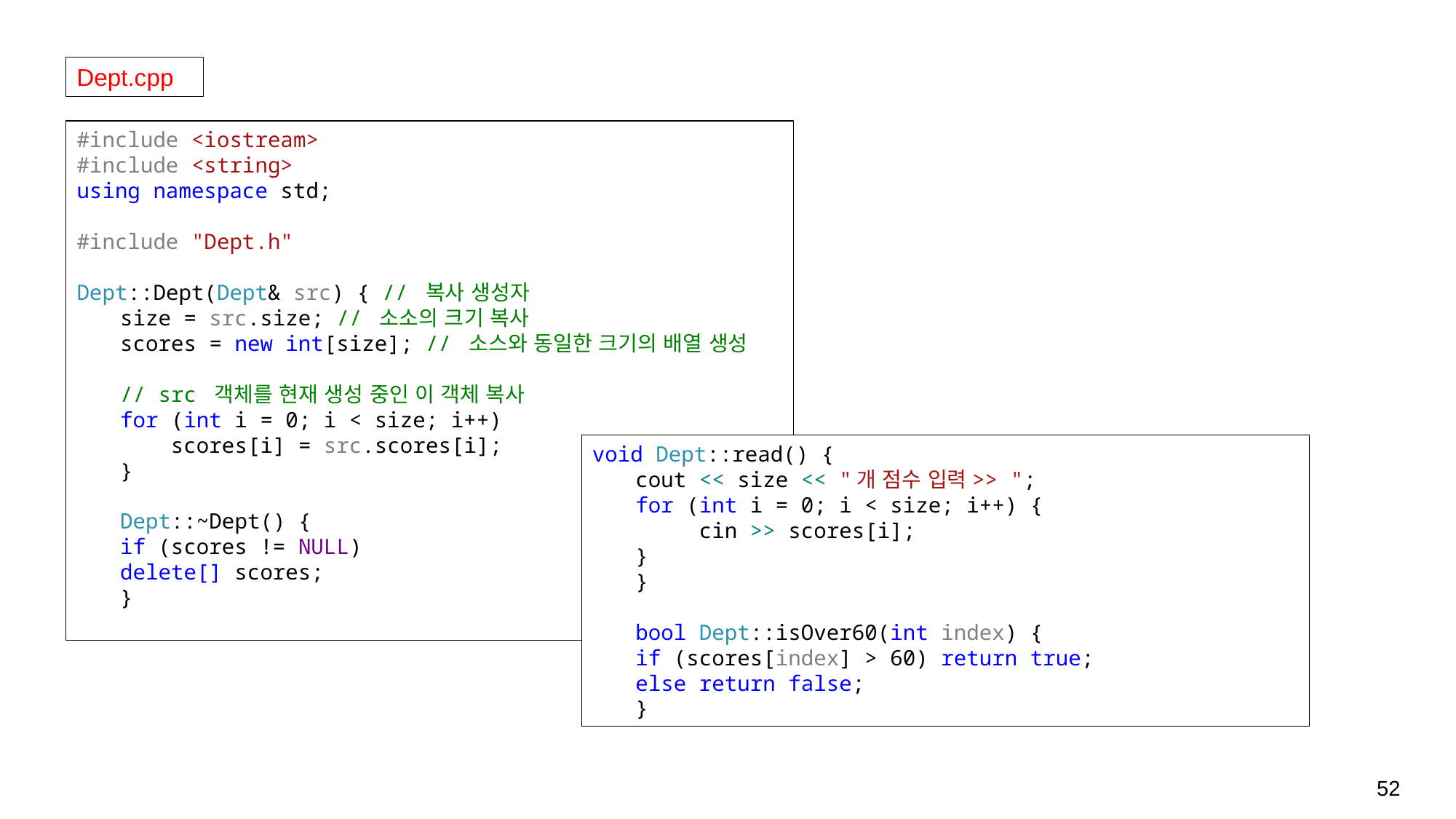

Dept.cpp
#include <iostream>
#include <string>
using namespace std;

#include "Dept.h"

Dept::Dept(Dept& src) { // 복사 생성자
size = src.size; // 소소의 크기 복사
scores = new int[size]; // 소스와 동일한 크기의 배열 생성

// src 객체를 현재 생성 중인 이 객체 복사
for (int i = 0; i < size; i++)
    scores[i] = src.scores[i];
}

Dept::~Dept() {
if (scores != NULL)
delete[] scores;
}

void Dept::read() {
cout << size << "개 점수 입력>> ";
for (int i = 0; i < size; i++) {
     cin >> scores[i];
}
}

bool Dept::isOver60(int index) {
if (scores[index] > 60) return true;
else return false;
}